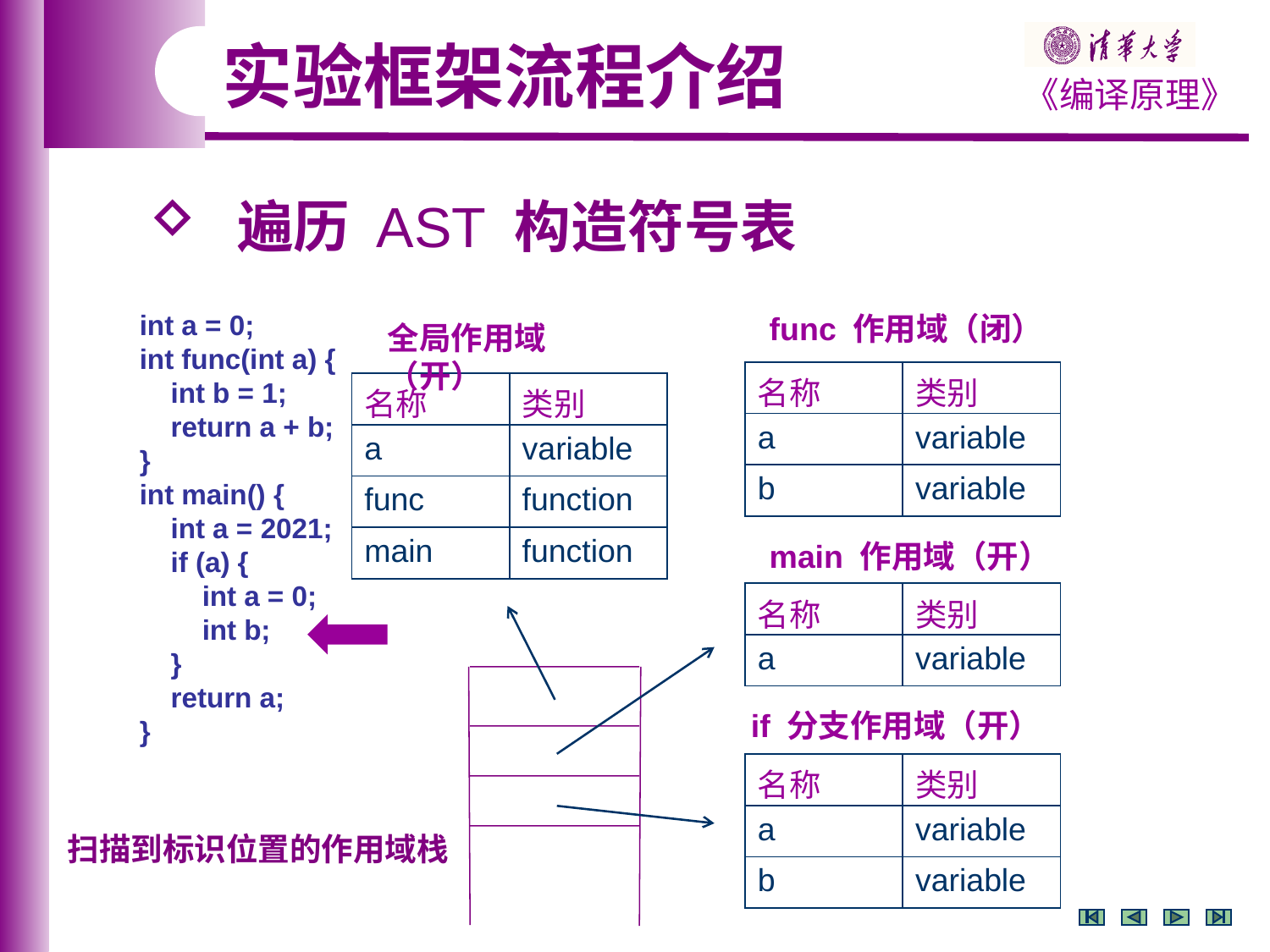

实验框架流程介绍
  遍历 AST 构造符号表

int a = 0;
int func(int a) {
    int b = 1;
    return a + b;
}
int main() {
    int a = 2021;
    if (a) {
        int a = 0;
        int b;
    }
    return a;
}
func 作用域（闭）
全局作用域（开）
| 名称 | 类别 |
| --- | --- |
| a | variable |
| b | variable |
| 名称 | 类别 |
| --- | --- |
| a | variable |
| func | function |
| main | function |
main 作用域（开）
| 名称 | 类别 |
| --- | --- |
| a | variable |

if 分支作用域（开）

| 名称 | 类别 |
| --- | --- |
| a | variable |
| b | variable |

扫描到标识位置的作用域栈